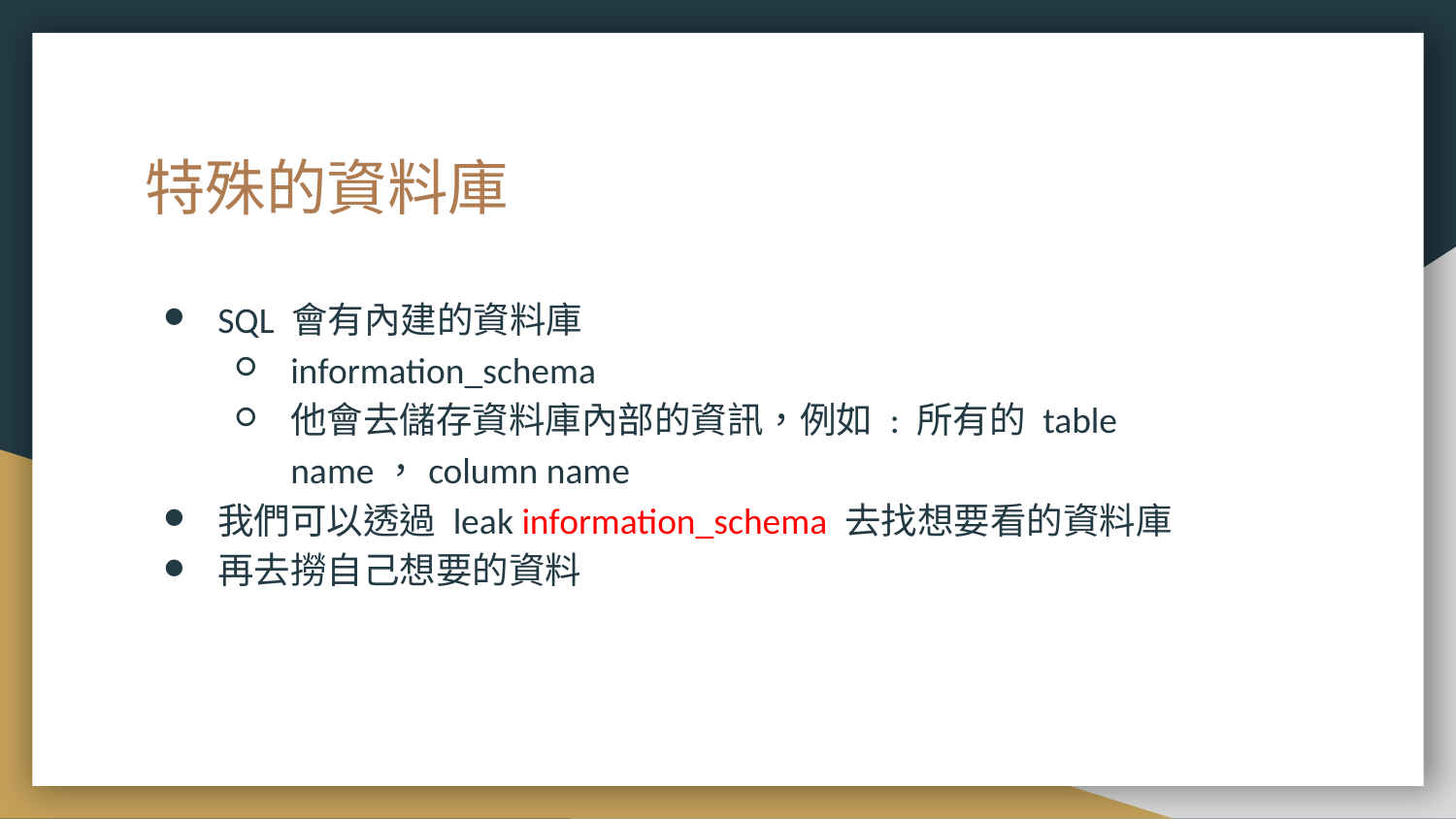

# 特殊的資料庫
SQL 會有內建的資料庫
information_schema
他會去儲存資料庫內部的資訊，例如 : 所有的 table name，column name
我們可以透過 leak information_schema 去找想要看的資料庫
再去撈自己想要的資料